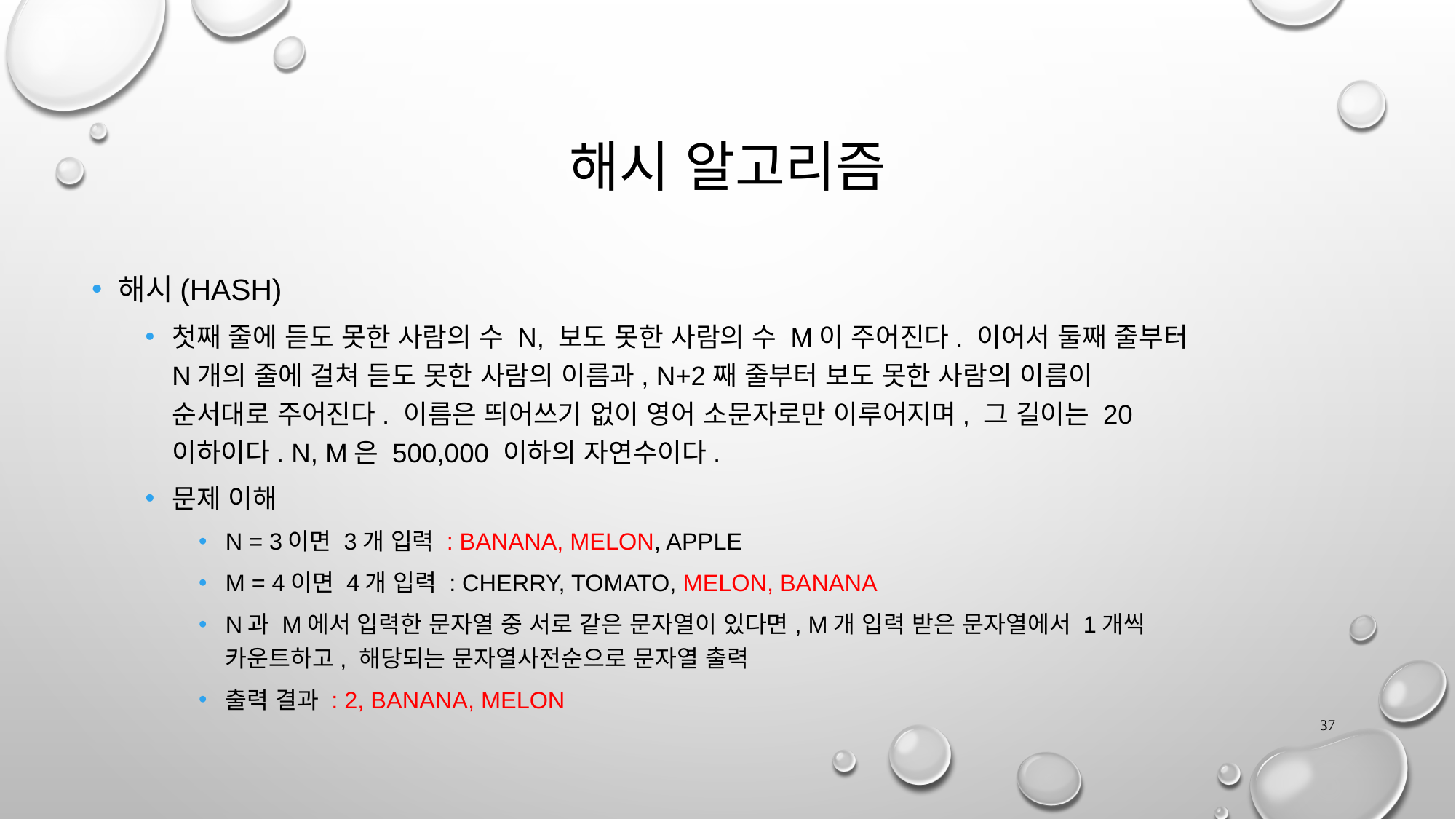

# 해시 알고리즘
해시(Hash)
첫째 줄에 듣도 못한 사람의 수 N, 보도 못한 사람의 수 M이 주어진다. 이어서 둘째 줄부터 N개의 줄에 걸쳐 듣도 못한 사람의 이름과, N+2째 줄부터 보도 못한 사람의 이름이 순서대로 주어진다. 이름은 띄어쓰기 없이 영어 소문자로만 이루어지며, 그 길이는 20 이하이다. N, M은 500,000 이하의 자연수이다.
문제 이해
N = 3이면 3개 입력 : banana, melon, apple
M = 4이면 4개 입력 : cherry, tomato, melon, banana
N과 M에서 입력한 문자열 중 서로 같은 문자열이 있다면, M개 입력 받은 문자열에서 1개씩 카운트하고, 해당되는 문자열사전순으로 문자열 출력
출력 결과 : 2, banana, melon
37